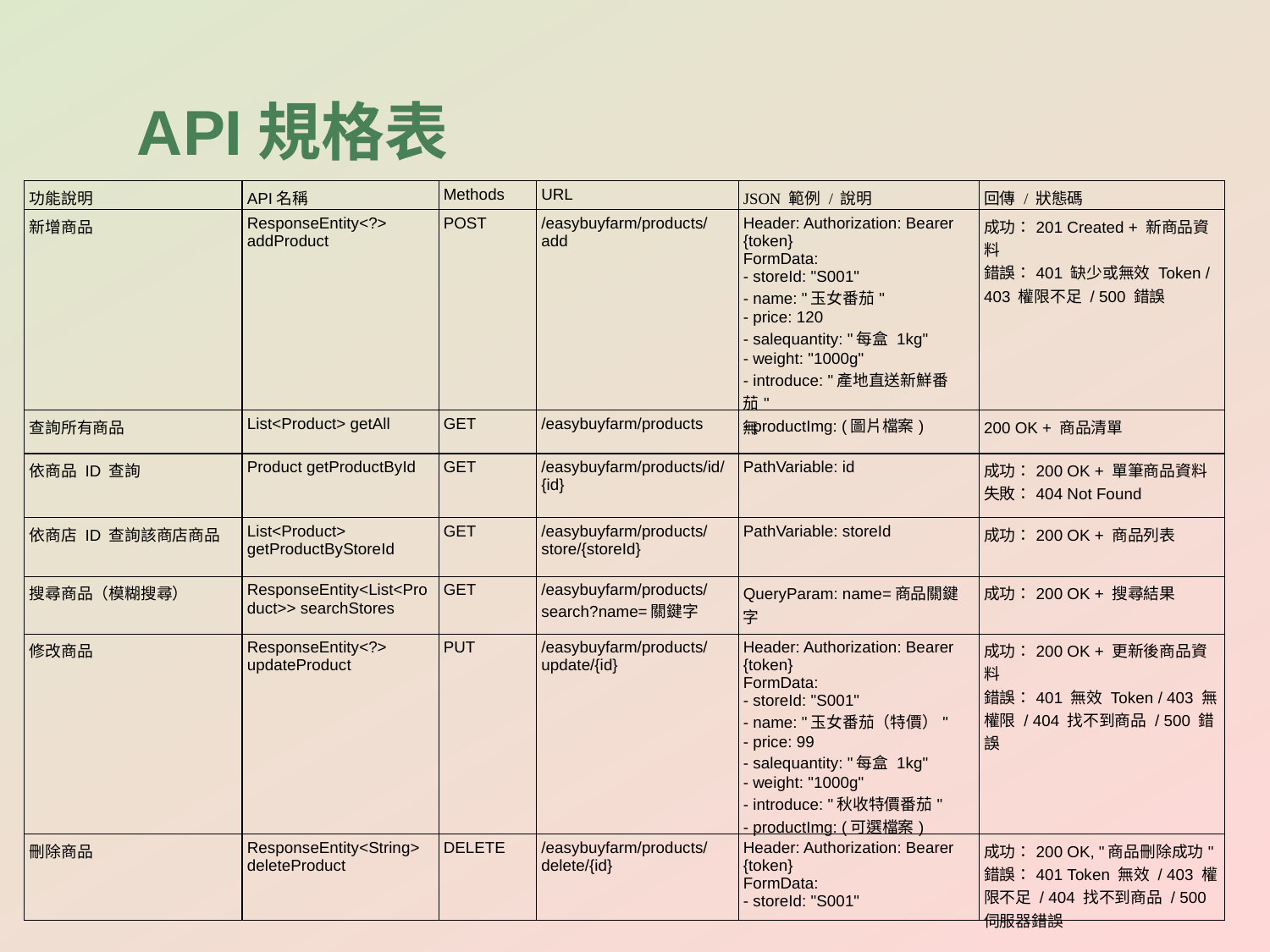

API規格表
| 功能說明 | API名稱 | Methods | URL | JSON 範例 / 說明 | 回傳 / 狀態碼 |
| --- | --- | --- | --- | --- | --- |
| 新增商品 | ResponseEntity<?> addProduct | POST | /easybuyfarm/products/add | Header: Authorization: Bearer {token} FormData: - storeId: "S001" - name: "玉女番茄" - price: 120 - salequantity: "每盒 1kg" - weight: "1000g" - introduce: "產地直送新鮮番茄" - productImg: (圖片檔案) | 成功：201 Created + 新商品資料 錯誤：401 缺少或無效 Token / 403 權限不足 / 500 錯誤 |
| 查詢所有商品 | List<Product> getAll | GET | /easybuyfarm/products | 無 | 200 OK + 商品清單 |
| 依商品 ID 查詢 | Product getProductById | GET | /easybuyfarm/products/id/{id} | PathVariable: id | 成功：200 OK + 單筆商品資料 失敗：404 Not Found |
| 依商店 ID 查詢該商店商品 | List<Product> getProductByStoreId | GET | /easybuyfarm/products/store/{storeId} | PathVariable: storeId | 成功：200 OK + 商品列表 |
| 搜尋商品（模糊搜尋） | ResponseEntity<List<Product>> searchStores | GET | /easybuyfarm/products/search?name=關鍵字 | QueryParam: name=商品關鍵字 | 成功：200 OK + 搜尋結果 |
| 修改商品 | ResponseEntity<?> updateProduct | PUT | /easybuyfarm/products/update/{id} | Header: Authorization: Bearer {token} FormData: - storeId: "S001" - name: "玉女番茄（特價）" - price: 99 - salequantity: "每盒 1kg" - weight: "1000g" - introduce: "秋收特價番茄" - productImg: (可選檔案) | 成功：200 OK + 更新後商品資料 錯誤：401 無效 Token / 403 無權限 / 404 找不到商品 / 500 錯誤 |
| 刪除商品 | ResponseEntity<String> deleteProduct | DELETE | /easybuyfarm/products/delete/{id} | Header: Authorization: Bearer {token} FormData: - storeId: "S001" | 成功：200 OK, "商品刪除成功" 錯誤：401 Token 無效 / 403 權限不足 / 404 找不到商品 / 500 伺服器錯誤 |